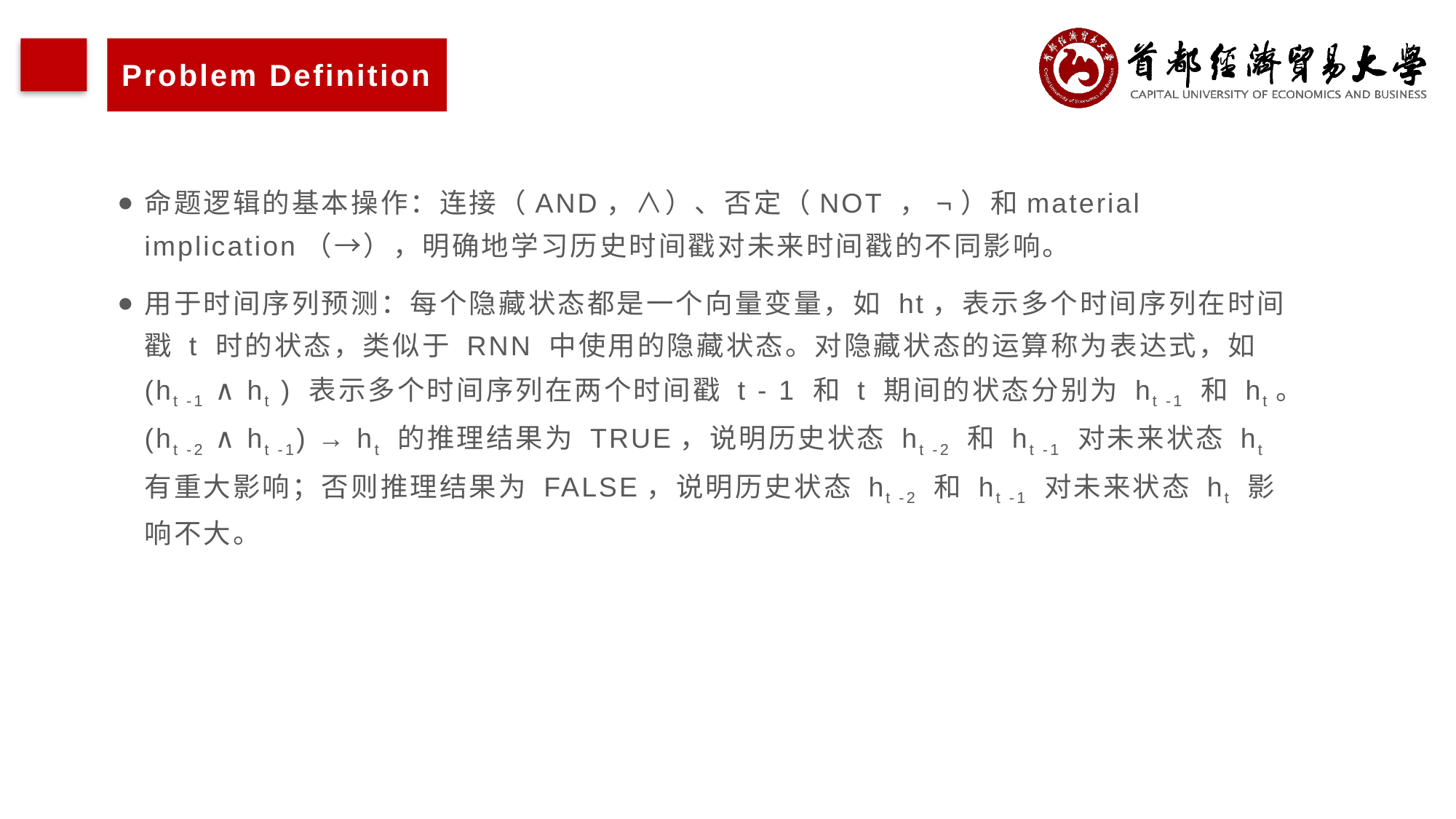

Problem Definition
命题逻辑的基本操作：连接（AND，∧）、否定（NOT ，¬）和material implication（→），明确地学习历史时间戳对未来时间戳的不同影响。
用于时间序列预测：每个隐藏状态都是一个向量变量，如 ht，表示多个时间序列在时间戳 t 时的状态，类似于 RNN 中使用的隐藏状态。对隐藏状态的运算称为表达式，如 (ht -1 ∧ ht ) 表示多个时间序列在两个时间戳 t - 1 和 t 期间的状态分别为 ht -1 和 ht。(ht -2 ∧ ht -1) → ht 的推理结果为 TRUE，说明历史状态 ht -2 和 ht -1 对未来状态 ht 有重大影响；否则推理结果为 FALSE，说明历史状态 ht -2 和 ht -1 对未来状态 ht 影响不大。